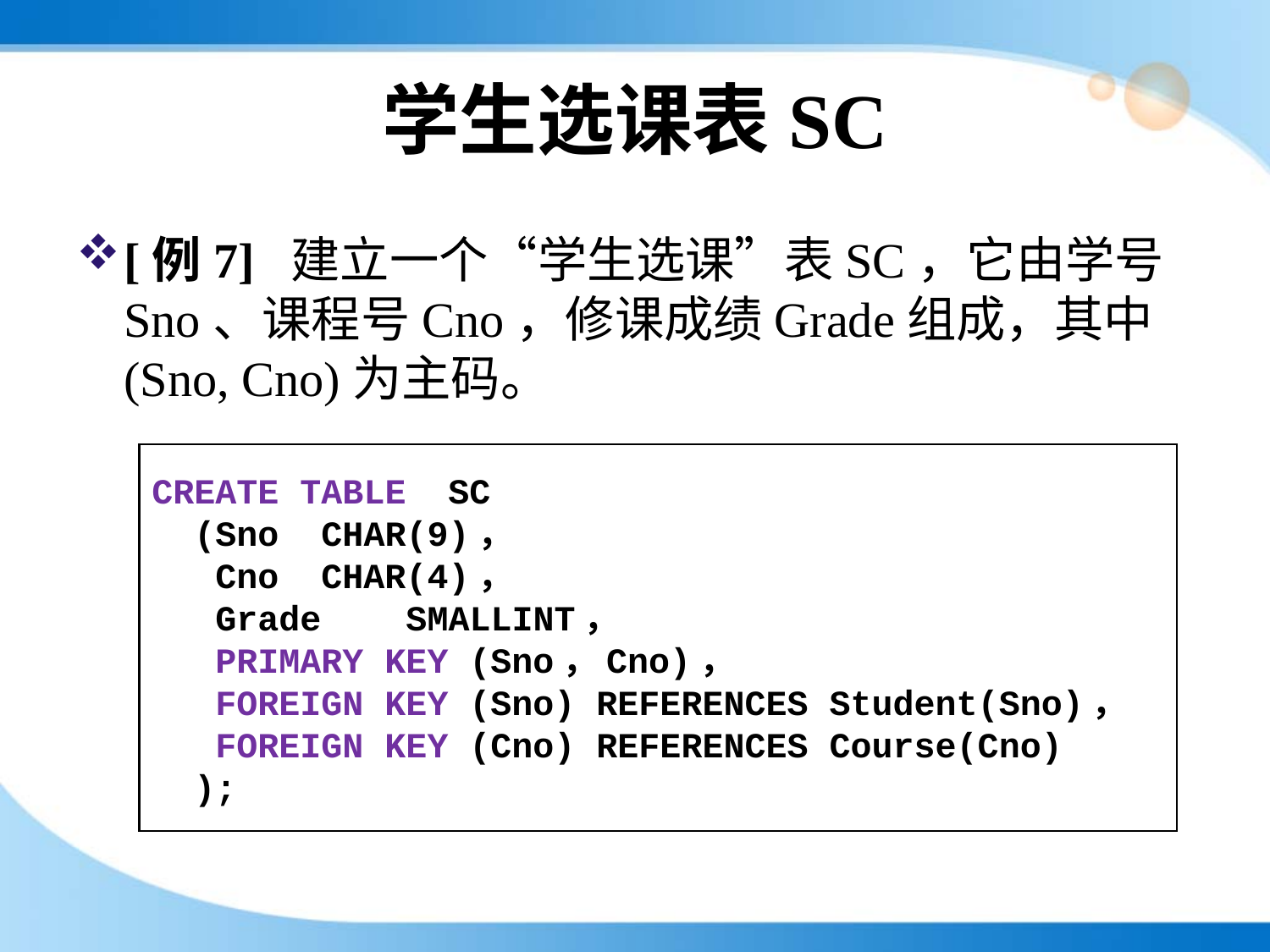

# 学生选课表SC
[例7]  建立一个“学生选课”表SC，它由学号Sno、课程号Cno，修课成绩Grade组成，其中(Sno, Cno)为主码。
CREATE TABLE  SC
  (Sno  CHAR(9)，
   Cno  CHAR(4)，
   Grade    SMALLINT，
   PRIMARY KEY (Sno，Cno)，
   FOREIGN KEY (Sno) REFERENCES Student(Sno)，
   FOREIGN KEY (Cno) REFERENCES Course(Cno)
  );